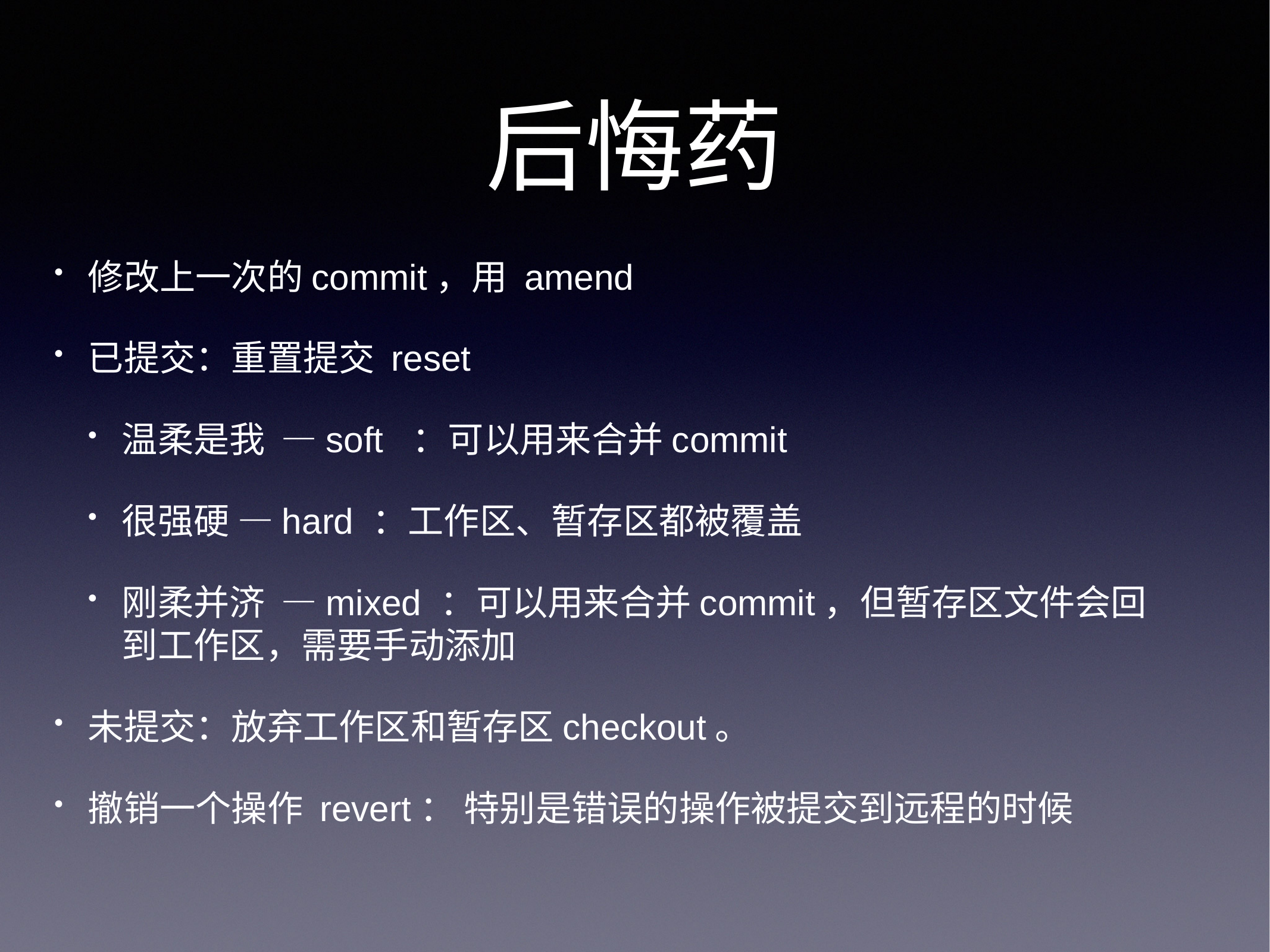

# 后悔药
修改上一次的commit，用 amend
已提交：重置提交 reset
温柔是我  —soft  ：可以用来合并commit
很强硬 —hard ：工作区、暂存区都被覆盖
刚柔并济  —mixed ：可以用来合并commit，但暂存区文件会回到工作区，需要手动添加
未提交：放弃工作区和暂存区checkout。
撤销一个操作 revert： 特别是错误的操作被提交到远程的时候